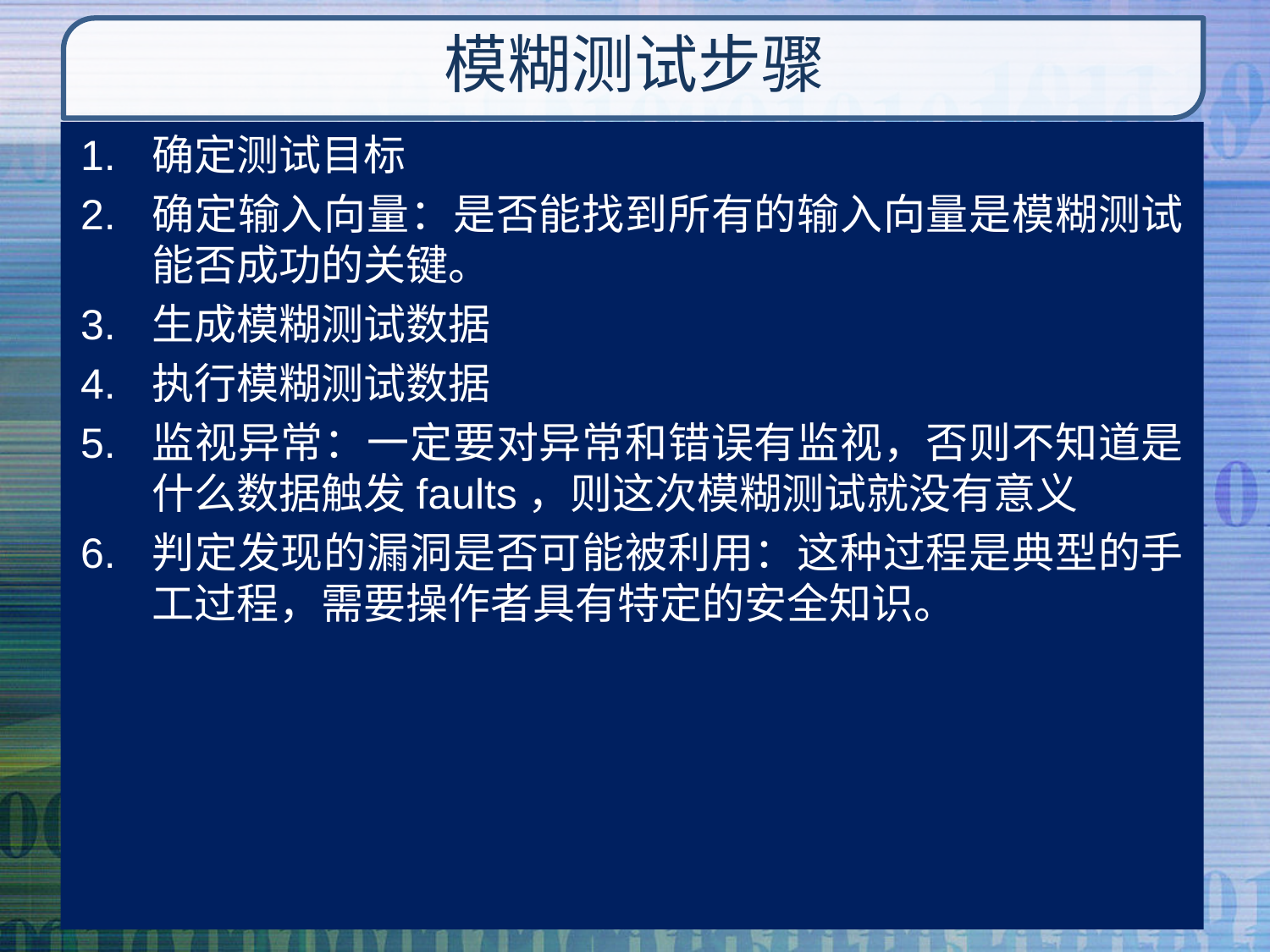

# 模糊测试步骤
确定测试目标
确定输入向量：是否能找到所有的输入向量是模糊测试能否成功的关键。
生成模糊测试数据
执行模糊测试数据
监视异常：一定要对异常和错误有监视，否则不知道是什么数据触发faults，则这次模糊测试就没有意义
判定发现的漏洞是否可能被利用：这种过程是典型的手工过程，需要操作者具有特定的安全知识。